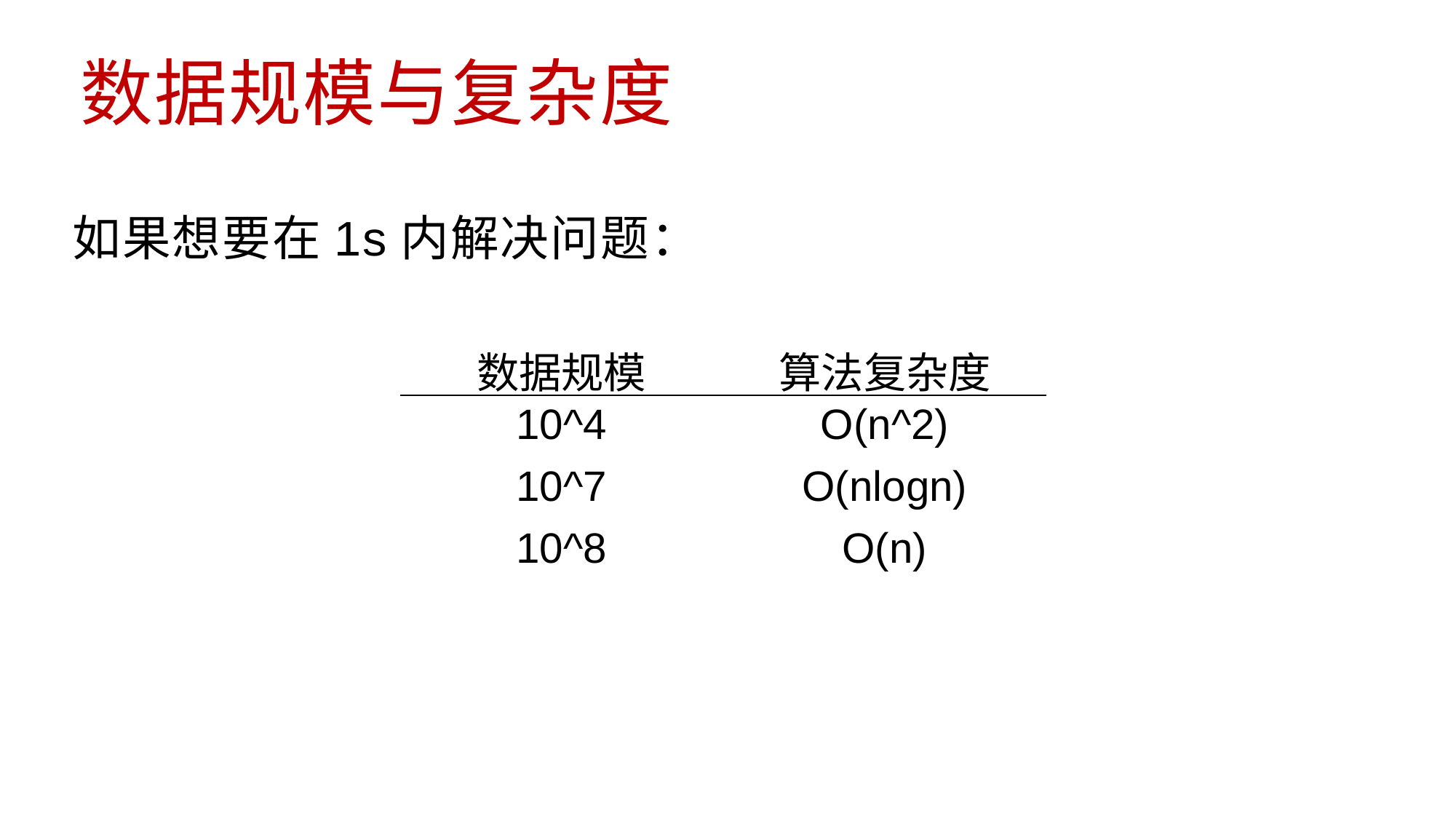

数据规模与复杂度
如果想要在1s内解决问题：
| 数据规模 | 算法复杂度 |
| --- | --- |
| 10^4 | O(n^2) |
| 10^7 | O(nlogn) |
| 10^8 | O(n) |